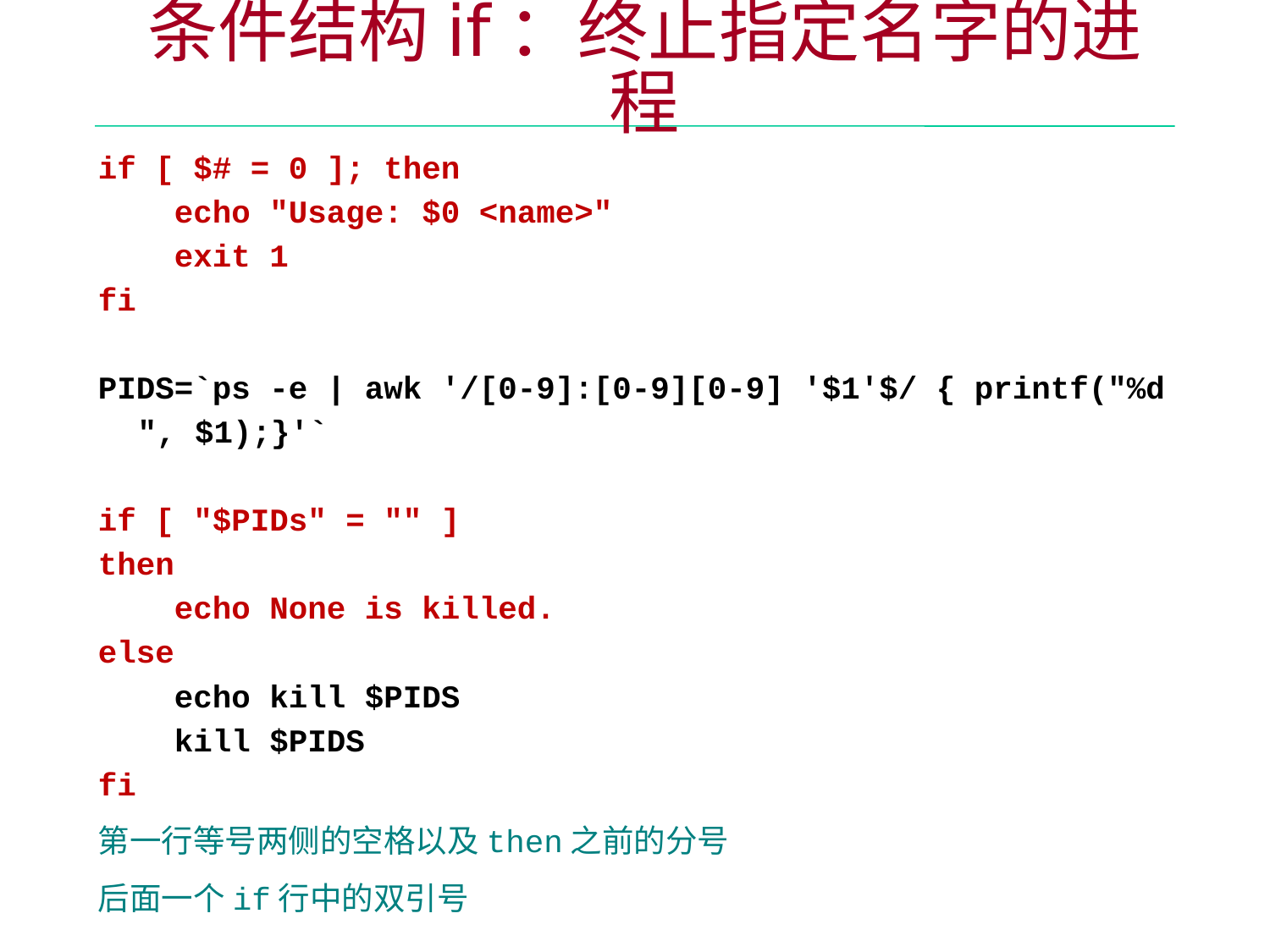

条件结构if：终止指定名字的进程
if [ $# = 0 ]; then
    echo "Usage: $0 <name>"
    exit 1
fi

PIDS=`ps -e | awk '/[0-9]:[0-9][0-9] '$1'$/ { printf("%d ", $1);}'`

if [ "$PIDs" = "" ]
then
    echo None is killed.
else
    echo kill $PIDS
    kill $PIDS
fi
第一行等号两侧的空格以及then之前的分号
后面一个if行中的双引号